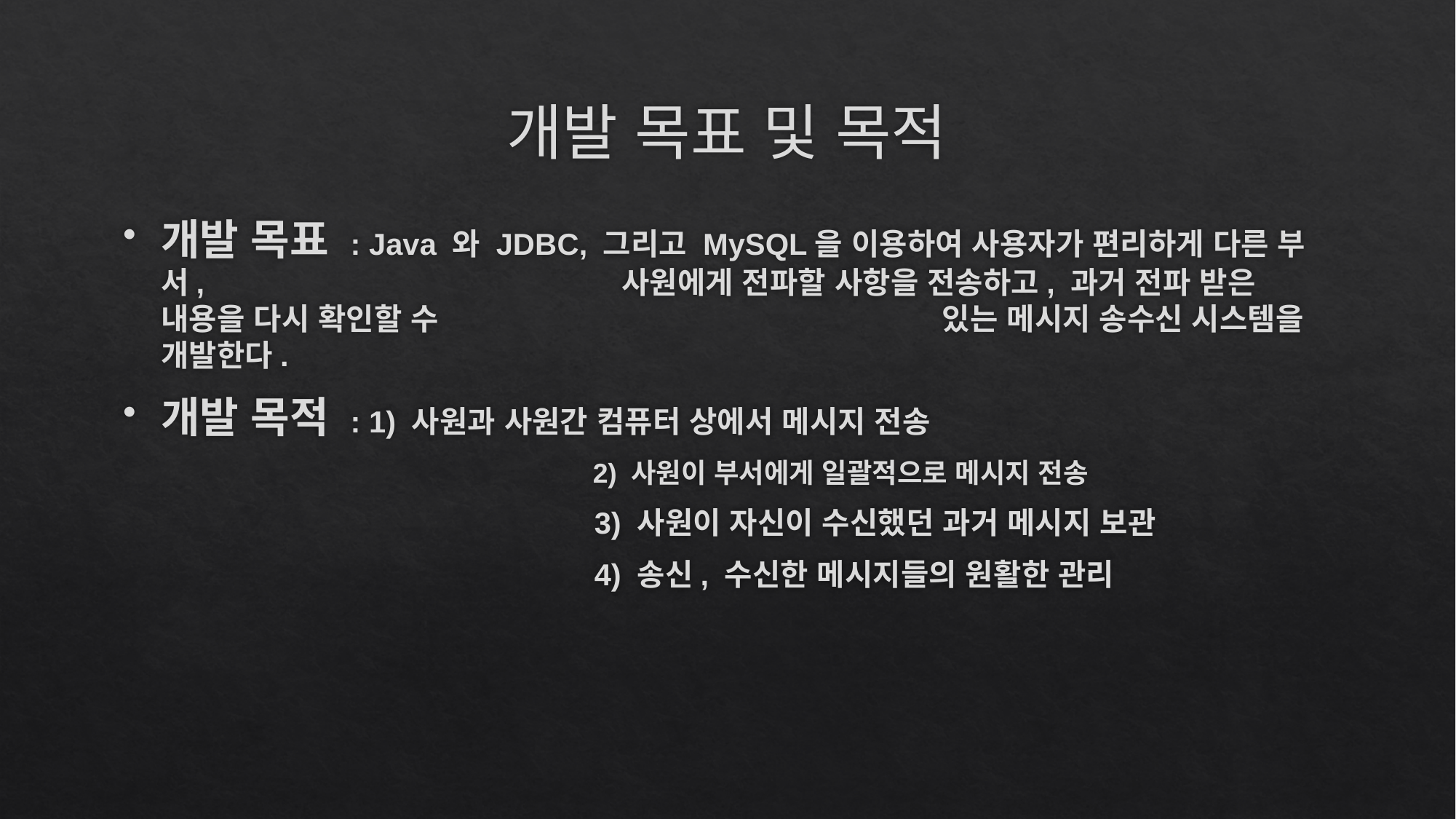

# 개발 목표 및 목적
개발 목표 : Java 와 JDBC, 그리고 MySQL을 이용하여 사용자가 편리하게 다른 부서, 				  사원에게 전파할 사항을 전송하고, 과거 전파 받은 내용을 다시 확인할 수 					  있는 메시지 송수신 시스템을 개발한다.
개발 목적 : 1) 사원과 사원간 컴퓨터 상에서 메시지 전송
		 	            2) 사원이 부서에게 일괄적으로 메시지 전송
				    3) 사원이 자신이 수신했던 과거 메시지 보관
				    4) 송신, 수신한 메시지들의 원활한 관리